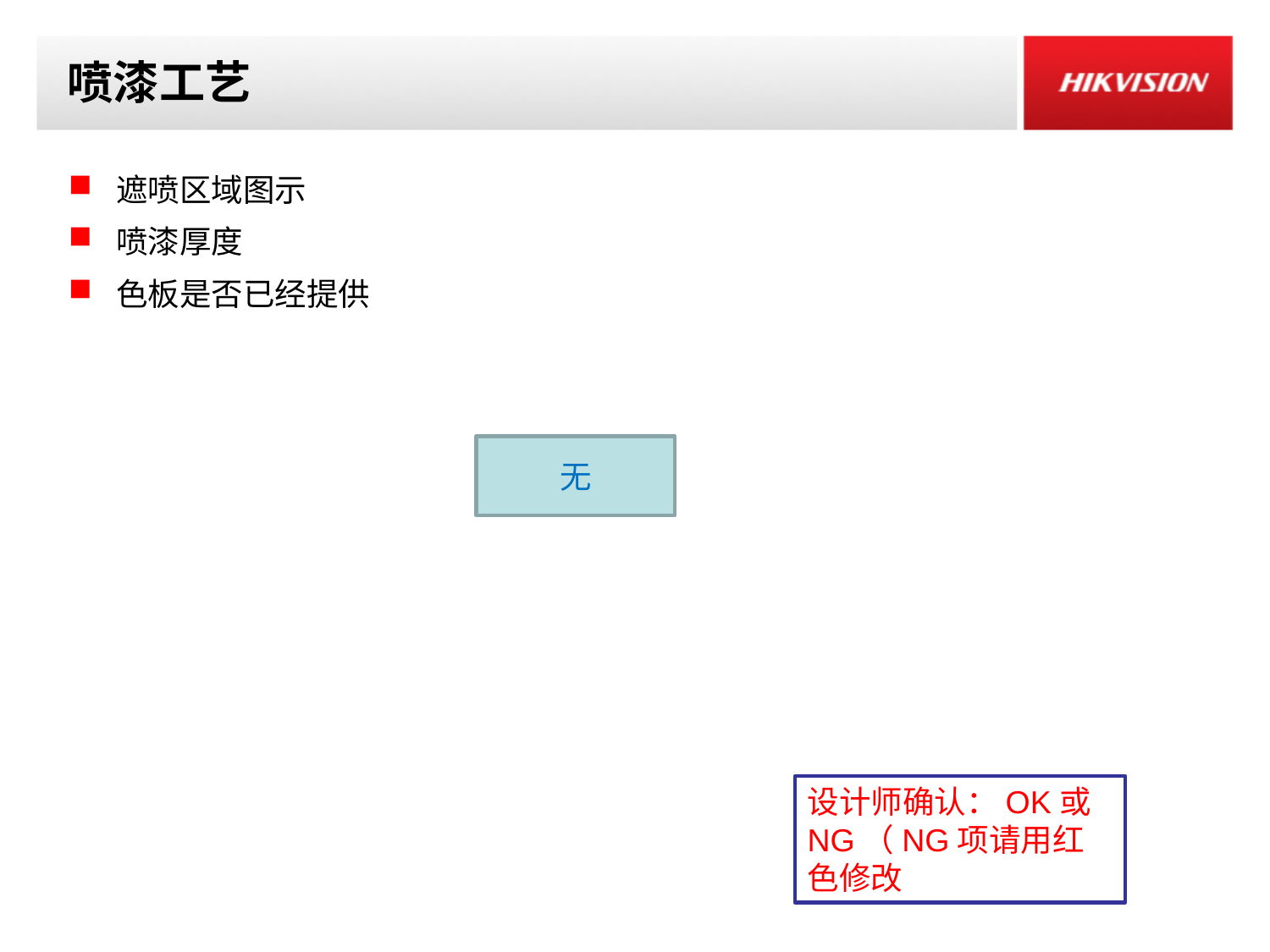

# 喷漆工艺
遮喷区域图示
喷漆厚度
色板是否已经提供

无
设计师确认：OK或NG（NG项请用红色修改